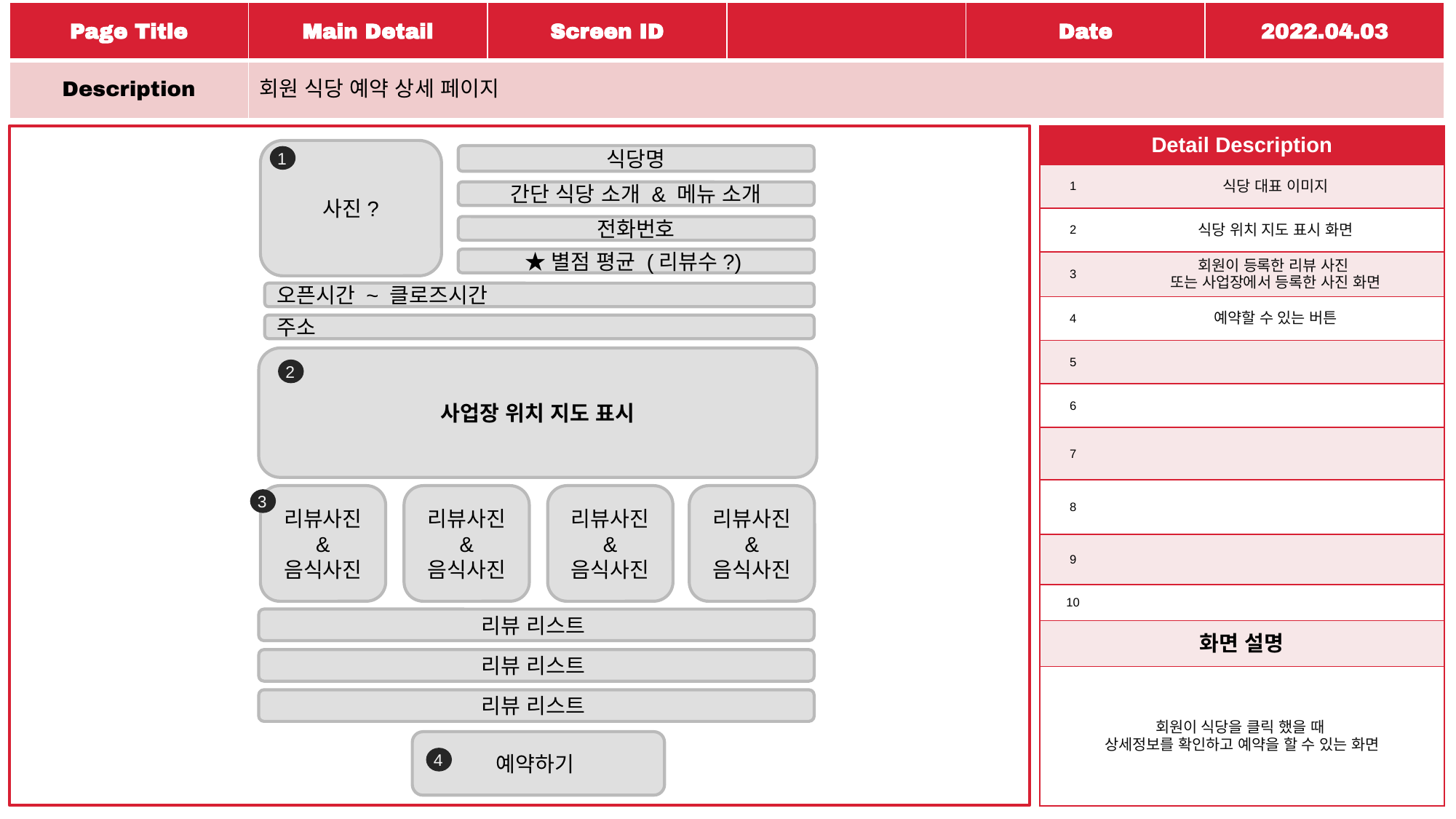

| Page Title | Main Detail | Screen ID |  | Date | 2022.04.03 |
| --- | --- | --- | --- | --- | --- |
| Description | 회원 식당 예약 상세 페이지 |  |  |  |  |

| Detail Description |  |
| --- | --- |
| 1 | 식당 대표 이미지 |
| 2 | 식당 위치 지도 표시 화면 |
| 3 | 회원이 등록한 리뷰 사진 또는 사업장에서 등록한 사진 화면 |
| 4 | 예약할 수 있는 버튼 |
| 5 |  |
| 6 |  |
| 7 |  |
| 8 |  |
| 9 |  |
| 10 |  |
| 화면 설명 |  |
| 회원이 식당을 클릭 했을 때 상세정보를 확인하고 예약을 할 수 있는 화면 |  |
사진?
1

식당명
간단 식당 소개 & 메뉴 소개
전화번호
★별점 평균 (리뷰수?)
오픈시간 ~ 클로즈시간
주소
사업장 위치 지도 표시
2

리뷰사진
&
음식사진
리뷰사진
&
음식사진
리뷰사진
&
음식사진
리뷰사진
&
음식사진
3

리뷰 리스트
리뷰 리스트
리뷰 리스트
예약하기
4